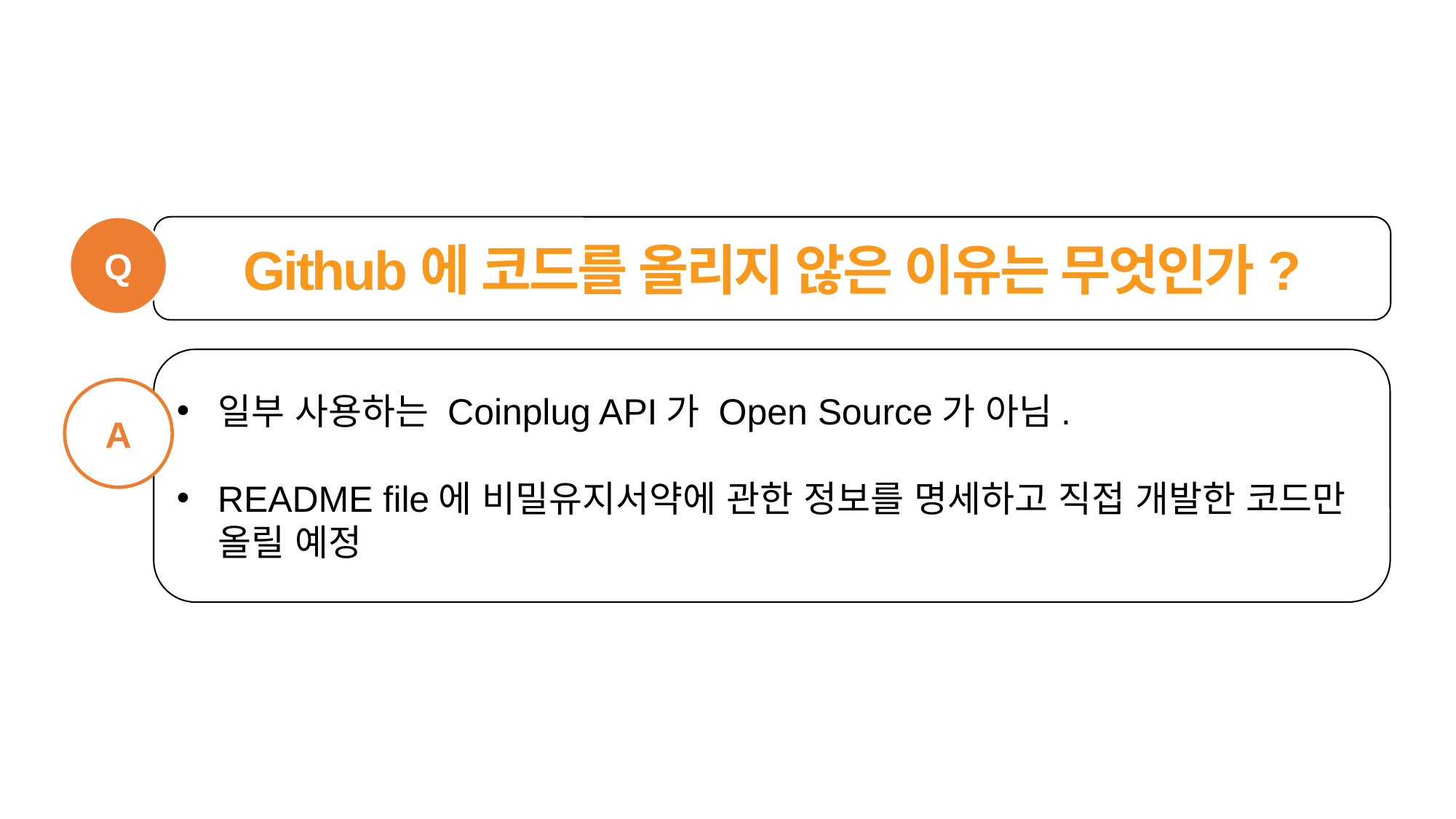

Github에 코드를 올리지 않은 이유는 무엇인가?
Q
일부 사용하는 Coinplug API가 Open Source가 아님.

README file에 비밀유지서약에 관한 정보를 명세하고 직접 개발한 코드만 올릴 예정
A